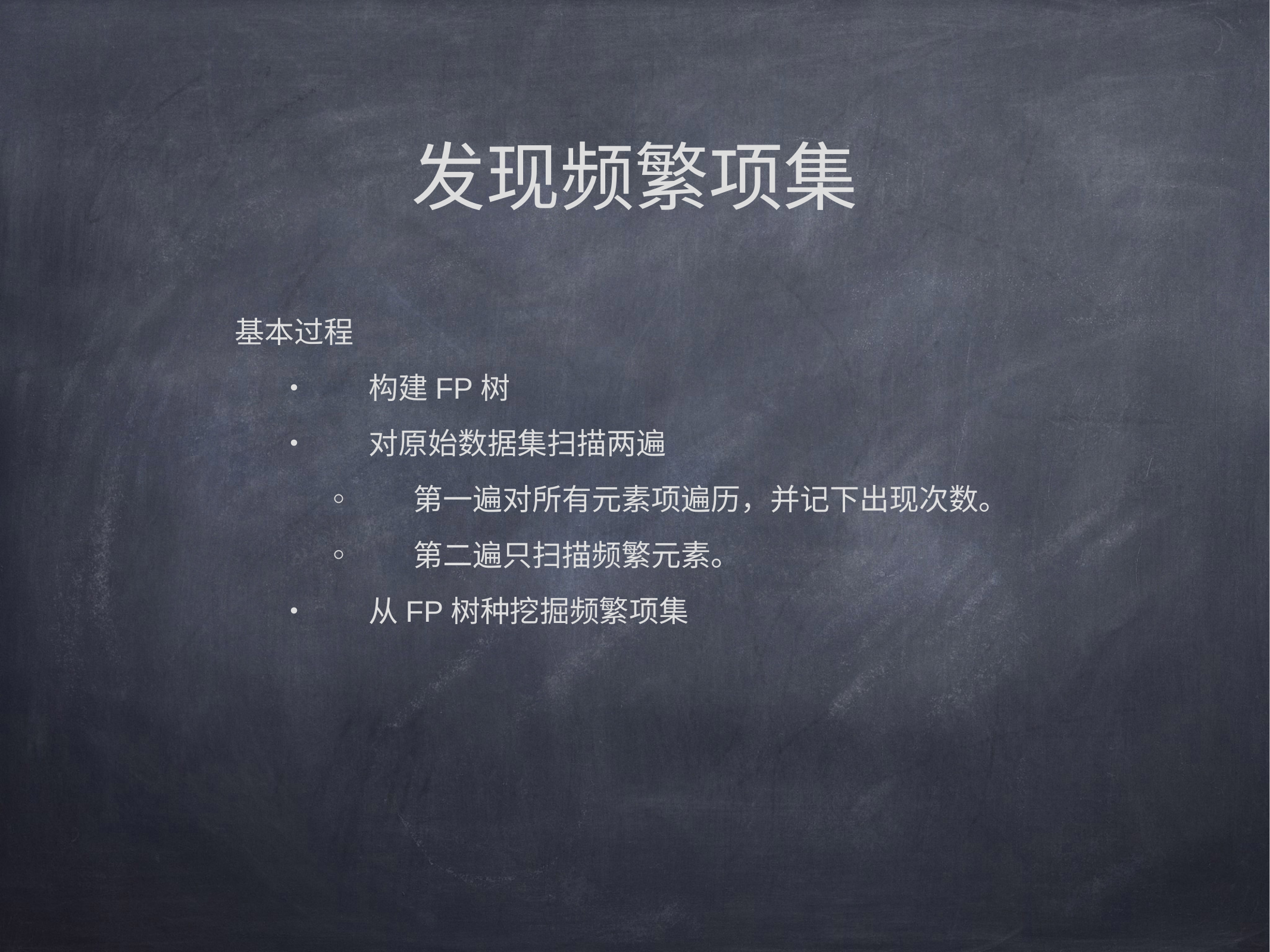

# 发现频繁项集
基本过程
	•	构建FP树
	•	对原始数据集扫描两遍
	◦	第一遍对所有元素项遍历，并记下出现次数。
	◦	第二遍只扫描频繁元素。
	•	从FP树种挖掘频繁项集